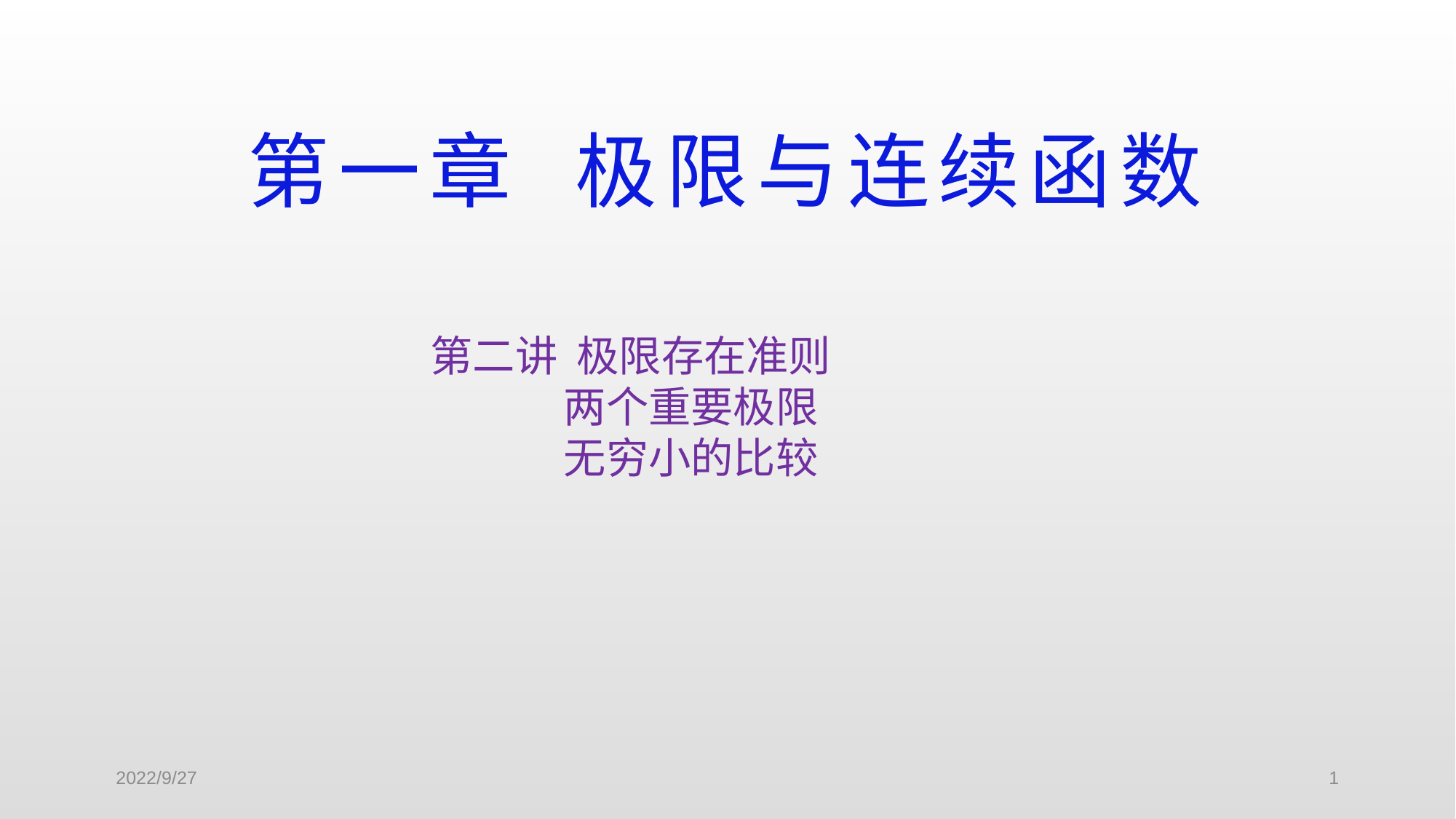

# 第一章  极限与连续函数
第二讲  极限存在准则
             两个重要极限
             无穷小的比较
2022/9/27
1